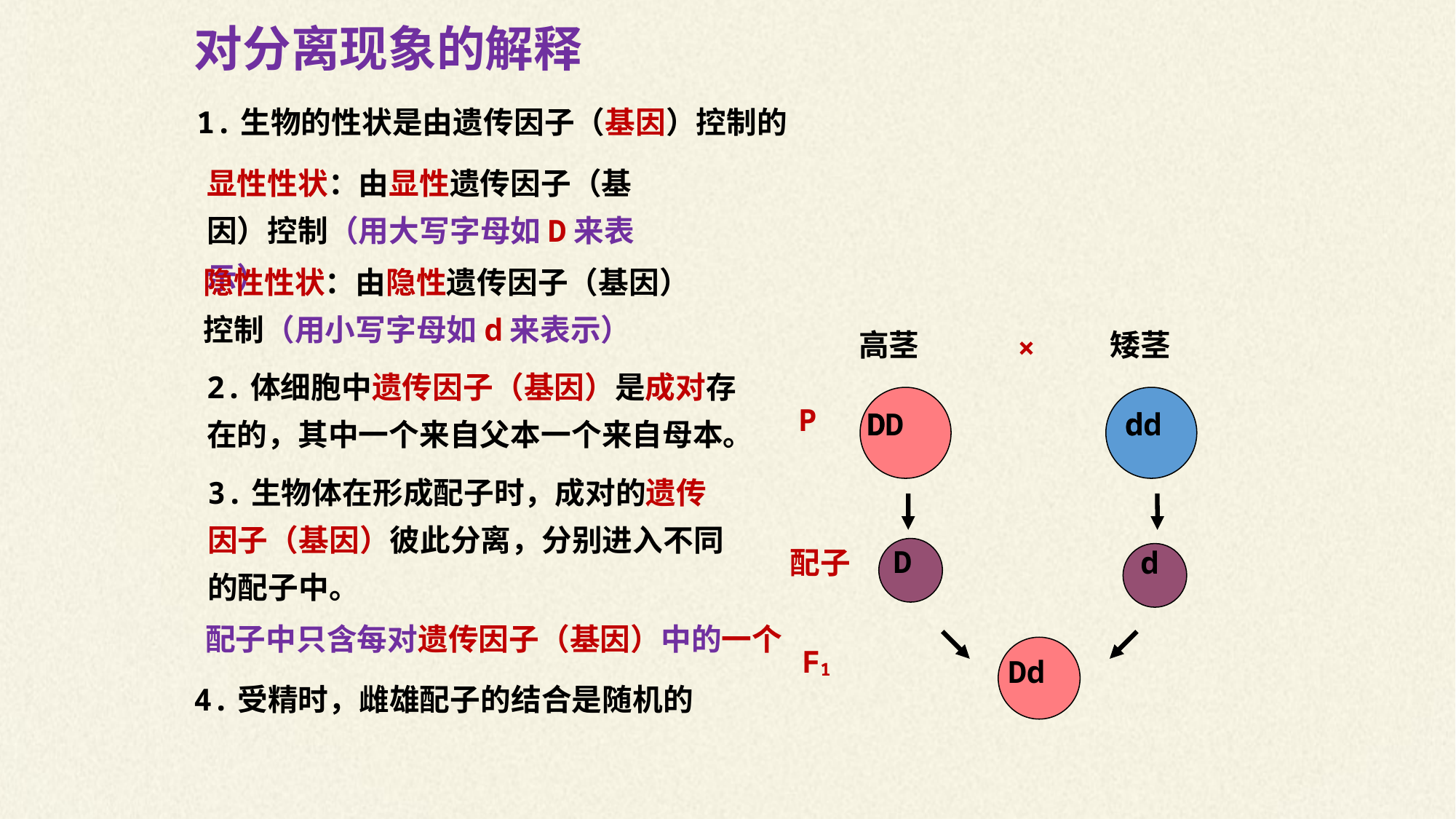

对分离现象的解释
1.生物的性状是由遗传因子（基因）控制的
显性性状：由显性遗传因子（基因）控制（用大写字母如D来表示）
隐性性状：由隐性遗传因子（基因）控制（用小写字母如d来表示）
高茎
矮茎
×
2.体细胞中遗传因子（基因）是成对存在的，其中一个来自父本一个来自母本。

P
DD
D
dd
d
3.生物体在形成配子时，成对的遗传因子（基因）彼此分离，分别进入不同的配子中。

D
配子

d

配子中只含每对遗传因子（基因）中的一个

F1

Dd
4.受精时，雌雄配子的结合是随机的